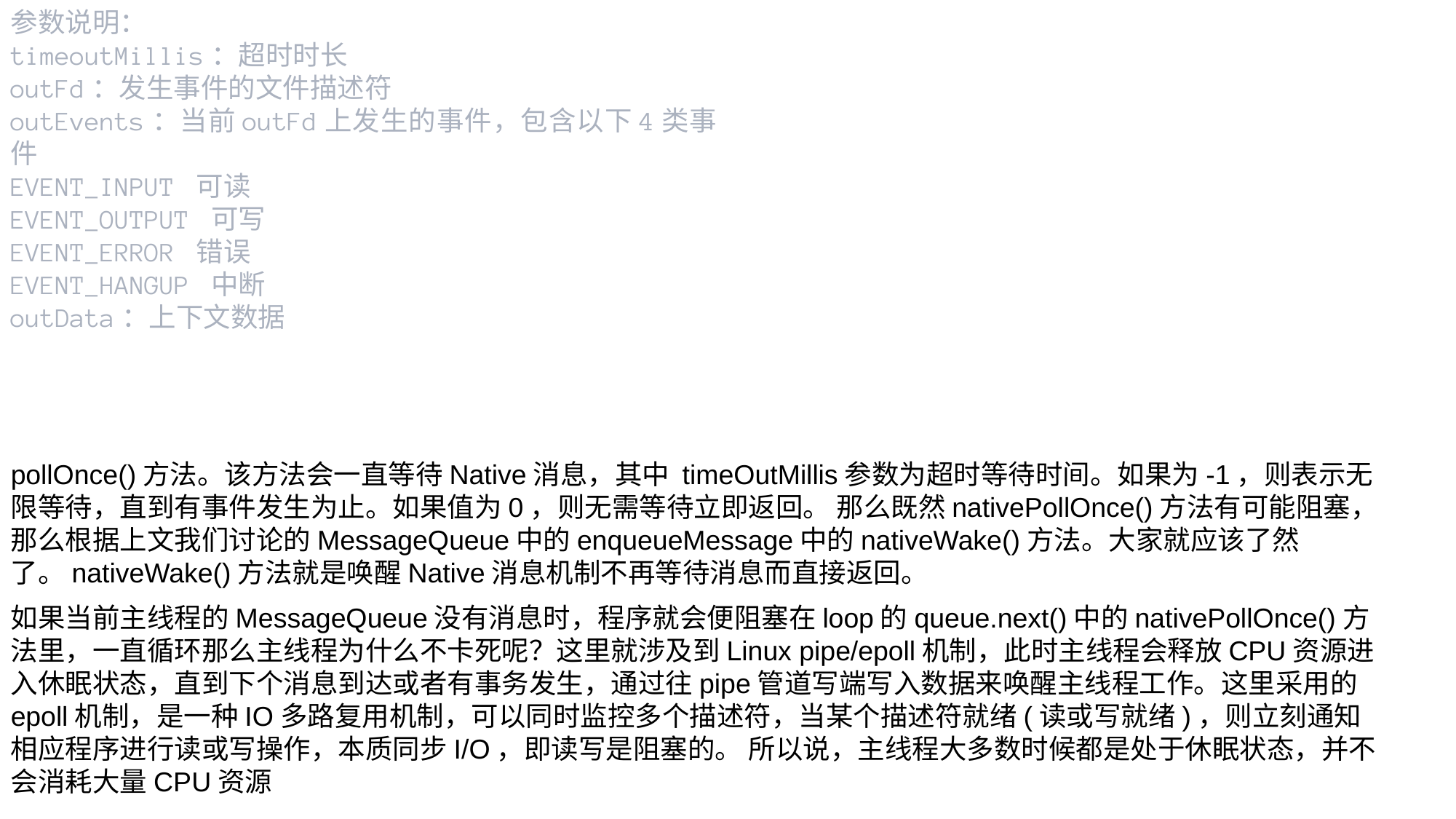

参数说明：
timeoutMillis：超时时长
outFd：发生事件的文件描述符
outEvents：当前outFd上发生的事件，包含以下4类事件
EVENT_INPUT 可读
EVENT_OUTPUT 可写
EVENT_ERROR 错误
EVENT_HANGUP 中断
outData：上下文数据
pollOnce()方法。该方法会一直等待Native消息，其中 timeOutMillis参数为超时等待时间。如果为-1，则表示无限等待，直到有事件发生为止。如果值为0，则无需等待立即返回。 那么既然nativePollOnce()方法有可能阻塞，那么根据上文我们讨论的MessageQueue中的enqueueMessage中的nativeWake()方法。大家就应该了然了。nativeWake()方法就是唤醒Native消息机制不再等待消息而直接返回。
如果当前主线程的MessageQueue没有消息时，程序就会便阻塞在loop的queue.next()中的nativePollOnce()方法里，一直循环那么主线程为什么不卡死呢？这里就涉及到Linux pipe/epoll机制，此时主线程会释放CPU资源进入休眠状态，直到下个消息到达或者有事务发生，通过往pipe管道写端写入数据来唤醒主线程工作。这里采用的epoll机制，是一种IO多路复用机制，可以同时监控多个描述符，当某个描述符就绪(读或写就绪)，则立刻通知相应程序进行读或写操作，本质同步I/O，即读写是阻塞的。 所以说，主线程大多数时候都是处于休眠状态，并不会消耗大量CPU资源